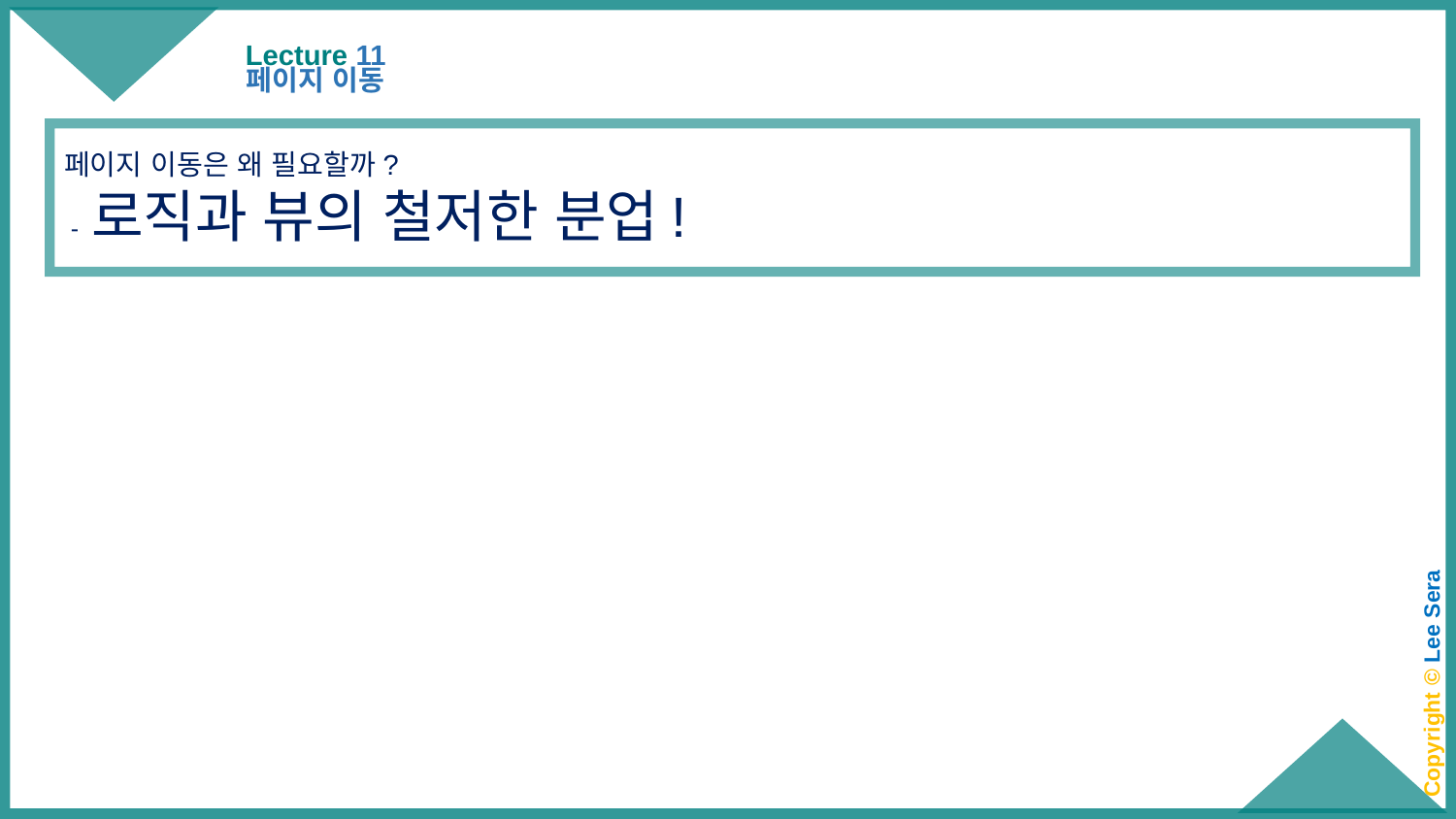

# Lecture 11
페이지 이동
페이지 이동은 왜 필요할까?
 - 로직과 뷰의 철저한 분업!
Copyright © Lee Sera